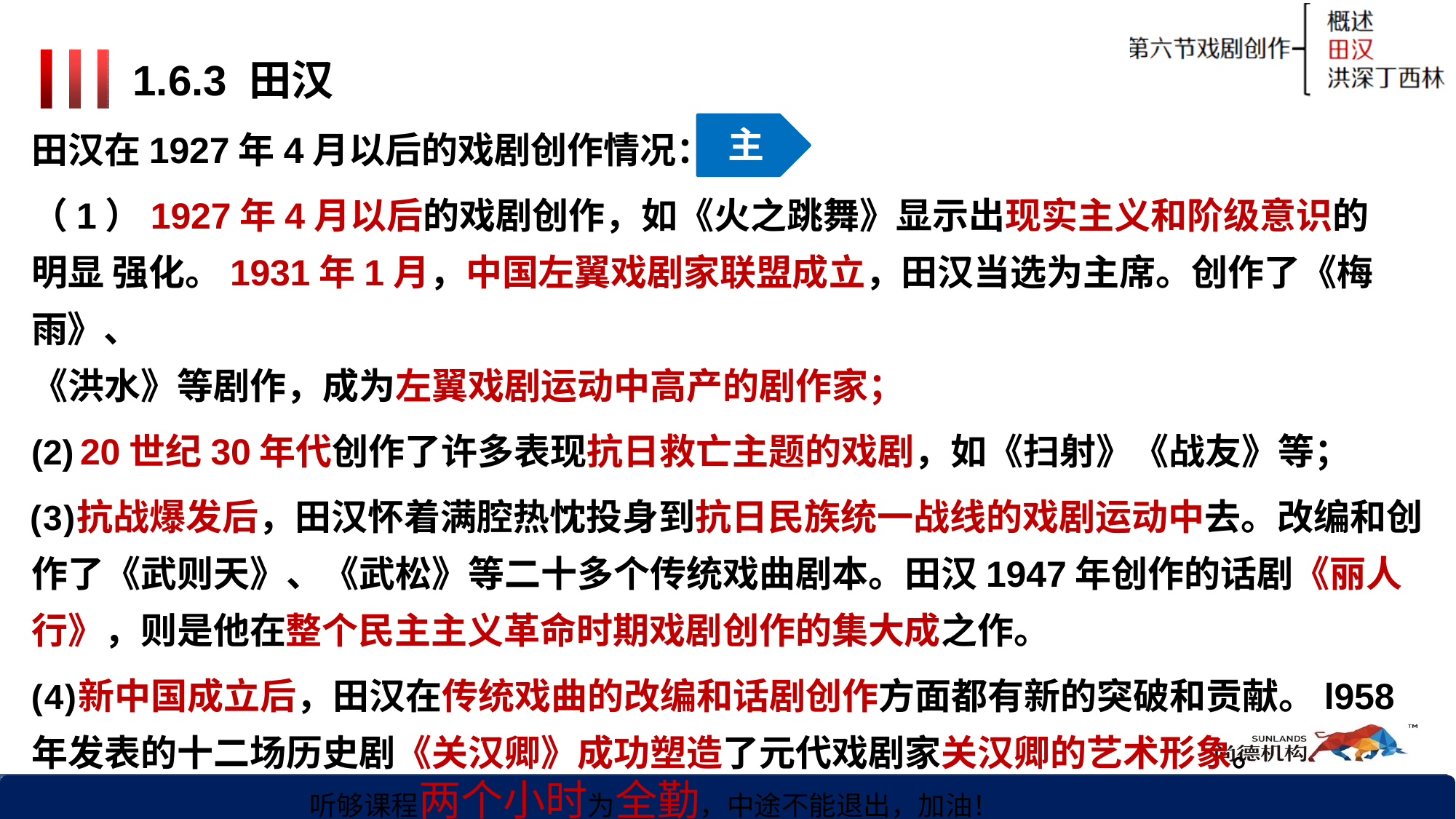

# 1.6.3 田汉

主
田汉在1927年4月以后的戏剧创作情况：
（1）1927年4月以后的戏剧创作，如《火之跳舞》显示出现实主义和阶级意识的明显 强化。1931年1月，中国左翼戏剧家联盟成立，田汉当选为主席。创作了《梅雨》、
《洪水》等剧作，成为左翼戏剧运动中高产的剧作家；
20世纪30年代创作了许多表现抗日救亡主题的戏剧，如《扫射》《战友》等；
抗战爆发后，田汉怀着满腔热忱投身到抗日民族统一战线的戏剧运动中去。改编和创 作了《武则天》、《武松》等二十多个传统戏曲剧本。田汉1947年创作的话剧《丽人 行》，则是他在整个民主主义革命时期戏剧创作的集大成之作。
新中国成立后，田汉在传统戏曲的改编和话剧创作方面都有新的突破和贡献。l958
年发表的十二场历史剧《关汉卿》成功塑造了元代戏剧家关汉卿的艺术形象。

听够课程两个小时为全勤，中途不能退出，加油！